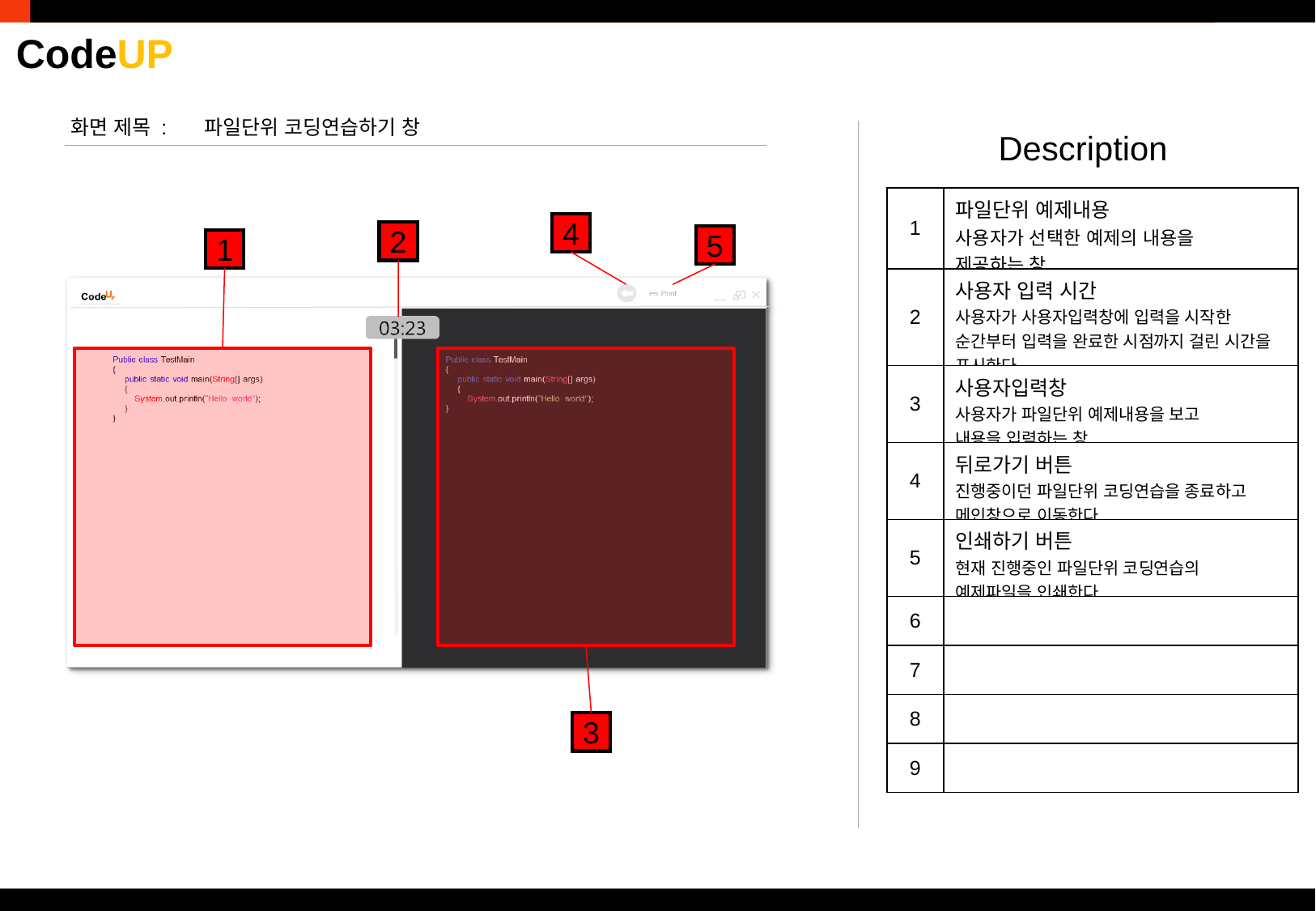

화면 제목 :
파일단위 코딩연습하기 창
Description
| 1 | 파일단위 예제내용 사용자가 선택한 예제의 내용을 제공하는 창 |
| --- | --- |
| 2 | 사용자 입력 시간 사용자가 사용자입력창에 입력을 시작한 순간부터 입력을 완료한 시점까지 걸린 시간을 표시한다. |
| 3 | 사용자입력창 사용자가 파일단위 예제내용을 보고 내용을 입력하는 창 |
| 4 | 뒤로가기 버튼 진행중이던 파일단위 코딩연습을 종료하고 메인창으로 이동한다. |
| 5 | 인쇄하기 버튼 현재 진행중인 파일단위 코딩연습의 예제파일을 인쇄한다. |
| 6 |  |
| 7 |  |
| 8 |  |
| 9 |  |
4
2
5
1

3